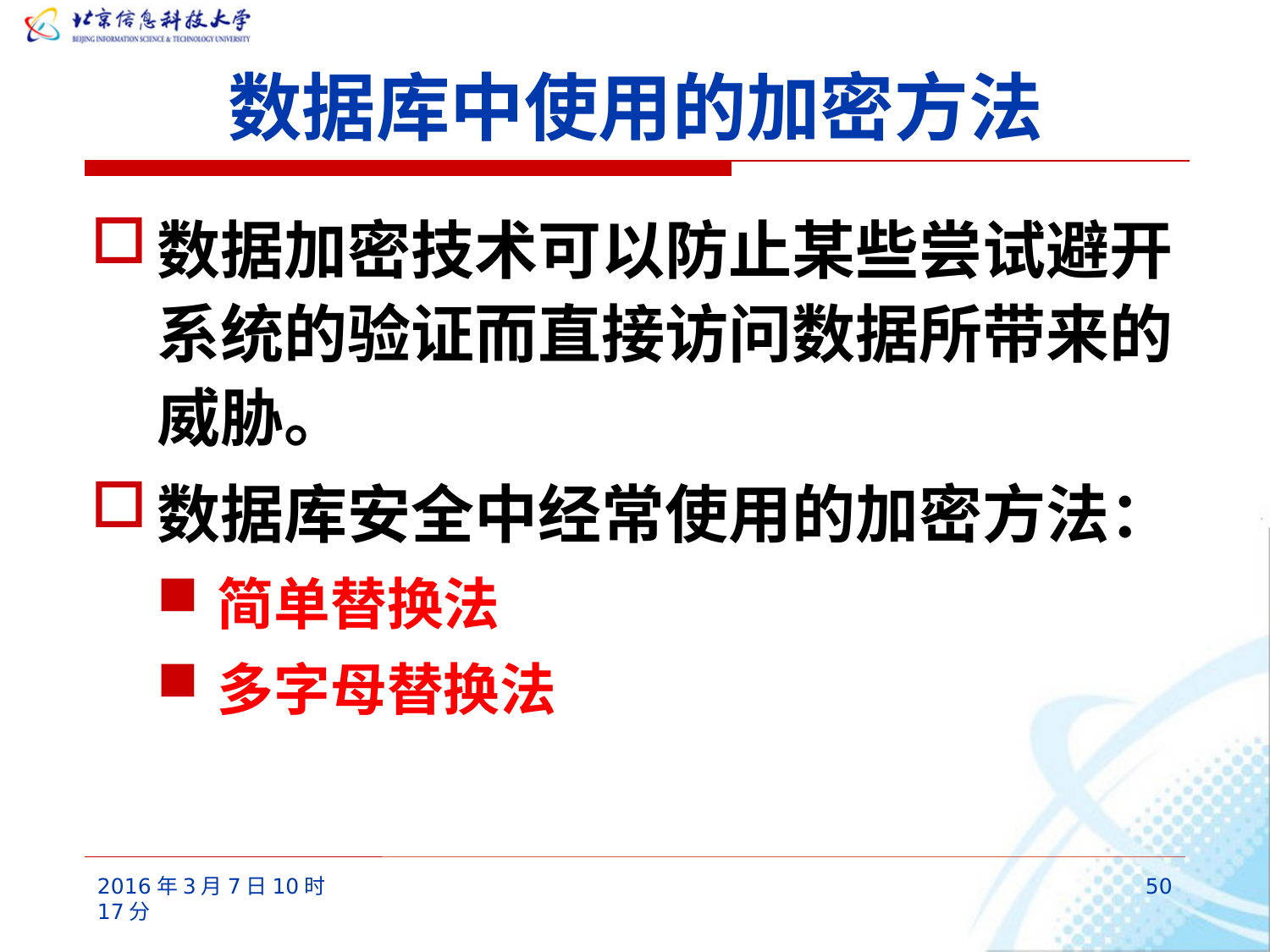

# 数据库中使用的加密方法
数据加密技术可以防止某些尝试避开系统的验证而直接访问数据所带来的威胁。
数据库安全中经常使用的加密方法：
简单替换法
多字母替换法
2016年3月7日10时17分
50